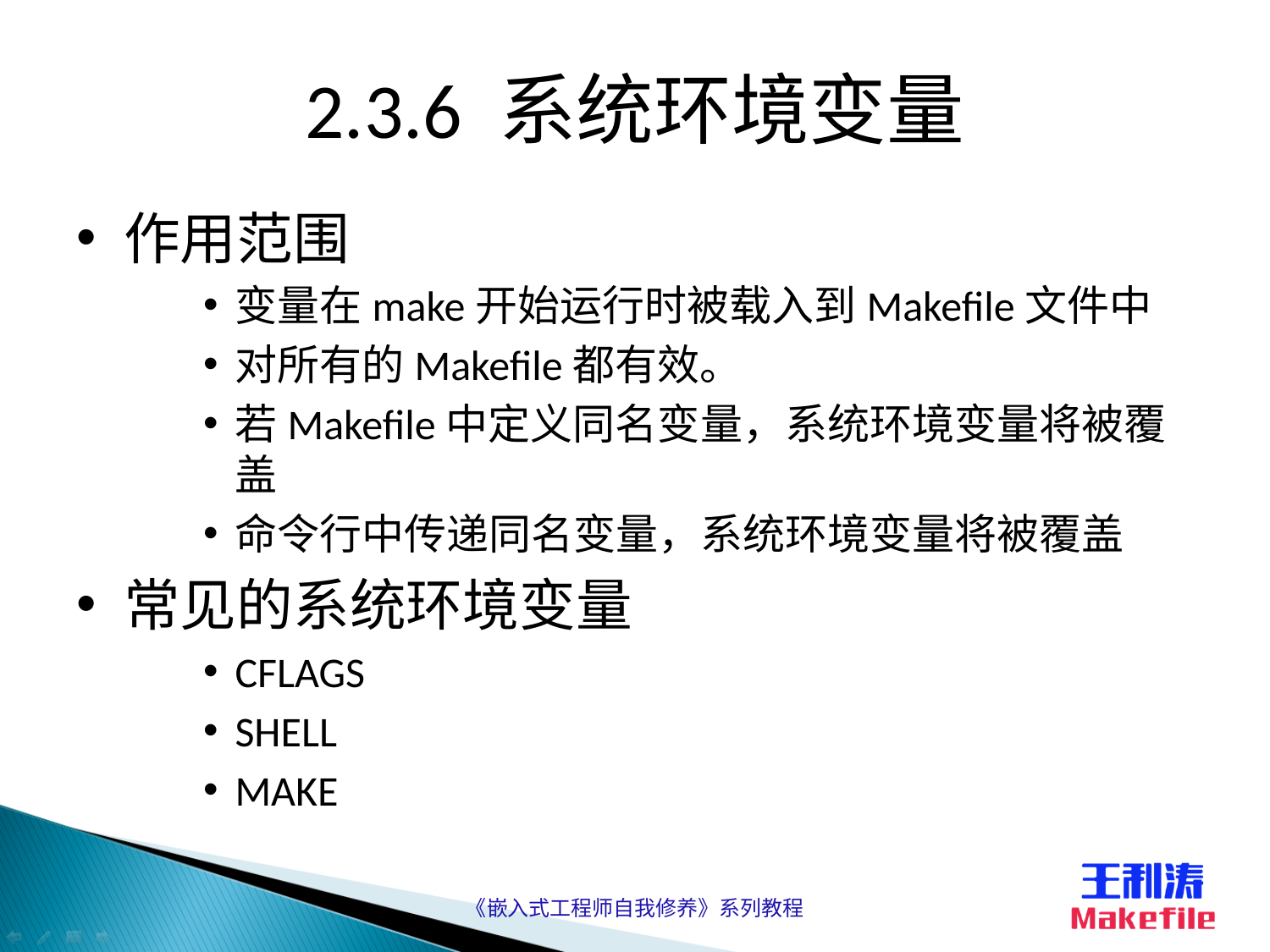

# 2.3.6 系统环境变量
作用范围
变量在make开始运行时被载入到Makefile文件中
对所有的Makefile都有效。
若Makefile中定义同名变量，系统环境变量将被覆盖
命令行中传递同名变量，系统环境变量将被覆盖
常见的系统环境变量
CFLAGS
SHELL
MAKE
《嵌入式工程师自我修养》系列教程